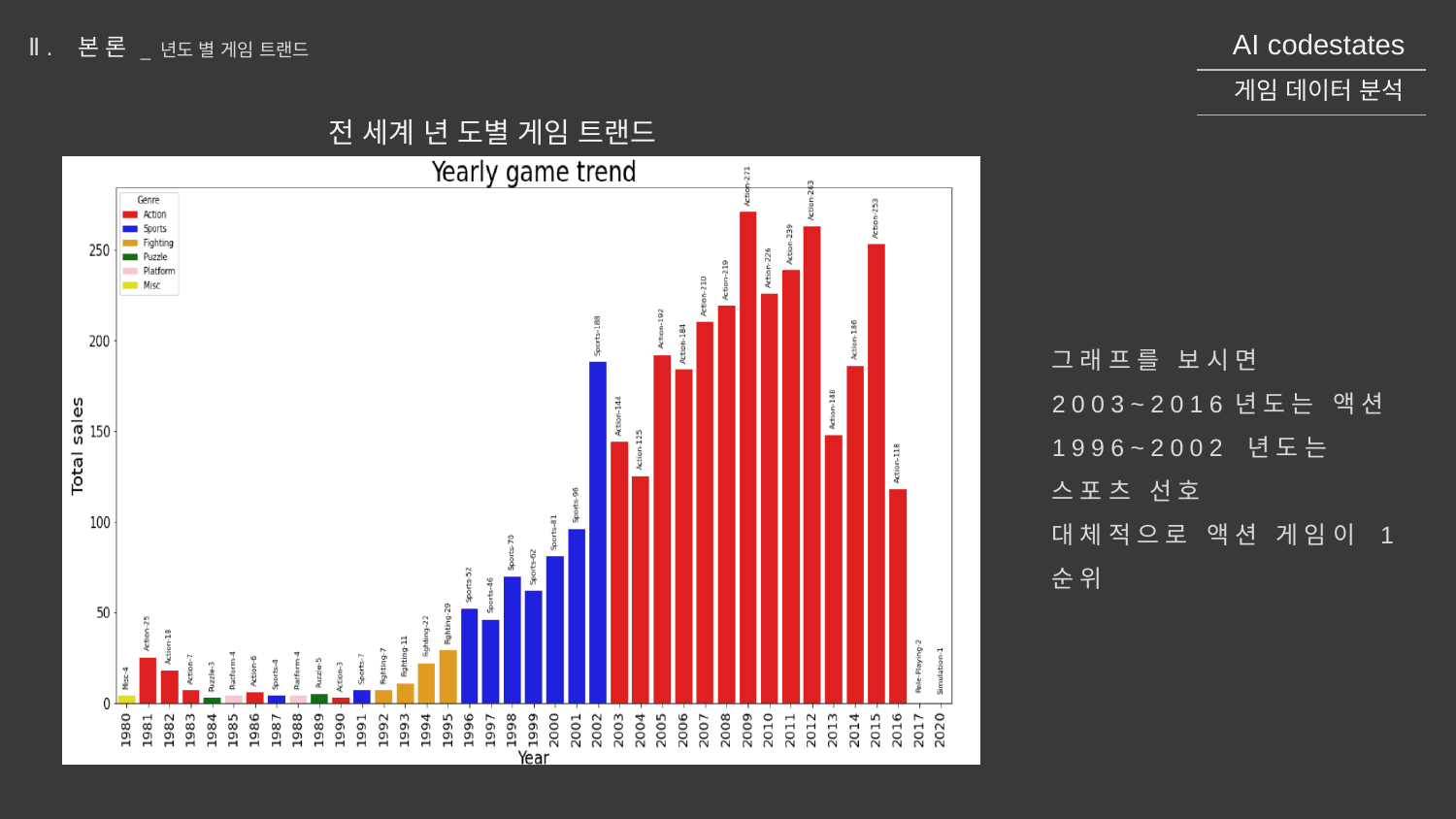

AI codestates
게임 데이터 분석
Ⅱ. 본론

_ 년도 별 게임 트랜드
전 세계 년 도별 게임 트랜드

### Chart

| Category |
|---|
그래프를 보시면 2003~2016년도는 액션
1996~2002 년도는
스포츠 선호
대체적으로 액션 게임이 1순위